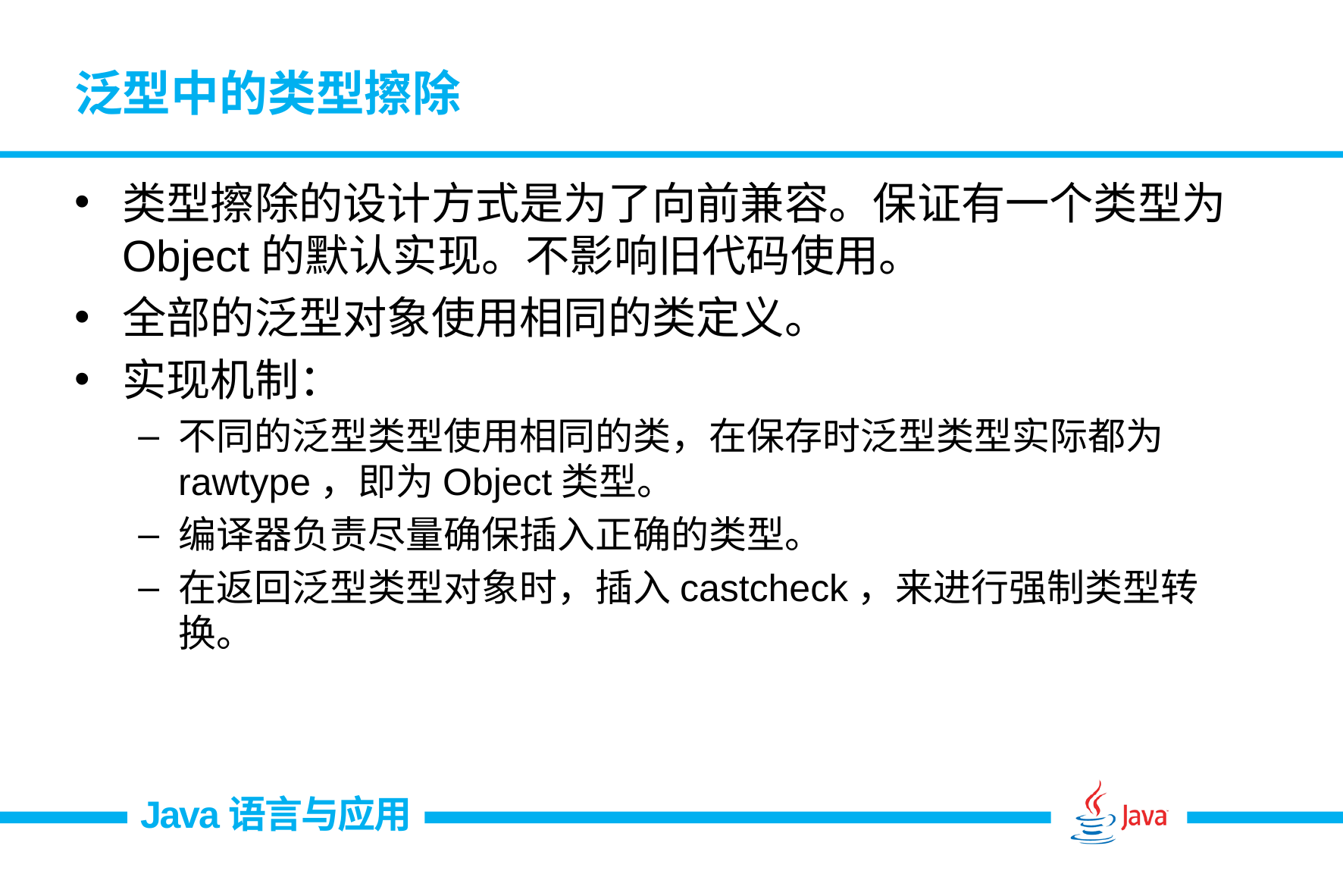

# 泛型中的类型擦除
类型擦除的设计方式是为了向前兼容。保证有一个类型为Object的默认实现。不影响旧代码使用。
全部的泛型对象使用相同的类定义。
实现机制：
不同的泛型类型使用相同的类，在保存时泛型类型实际都为rawtype，即为Object类型。
编译器负责尽量确保插入正确的类型。
在返回泛型类型对象时，插入castcheck，来进行强制类型转换。